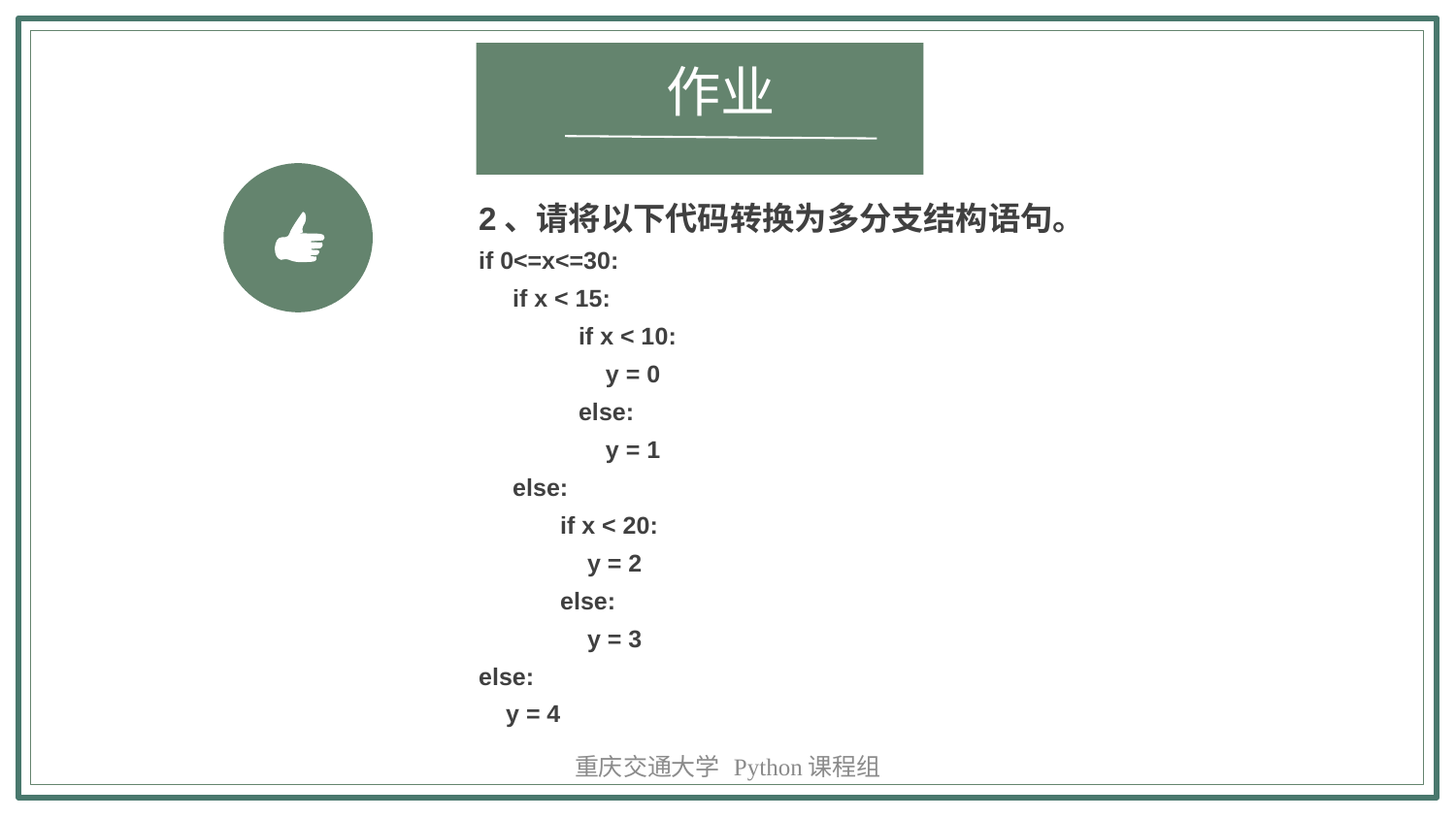

作业

2、请将以下代码转换为多分支结构语句。
if 0<=x<=30:
     if x < 15:
    if x < 10:
        y = 0
    else:
        y = 1
     else:
            if x < 20:
                y = 2
            else:
                y = 3
else:
    y = 4

重庆交通大学 Python课程组